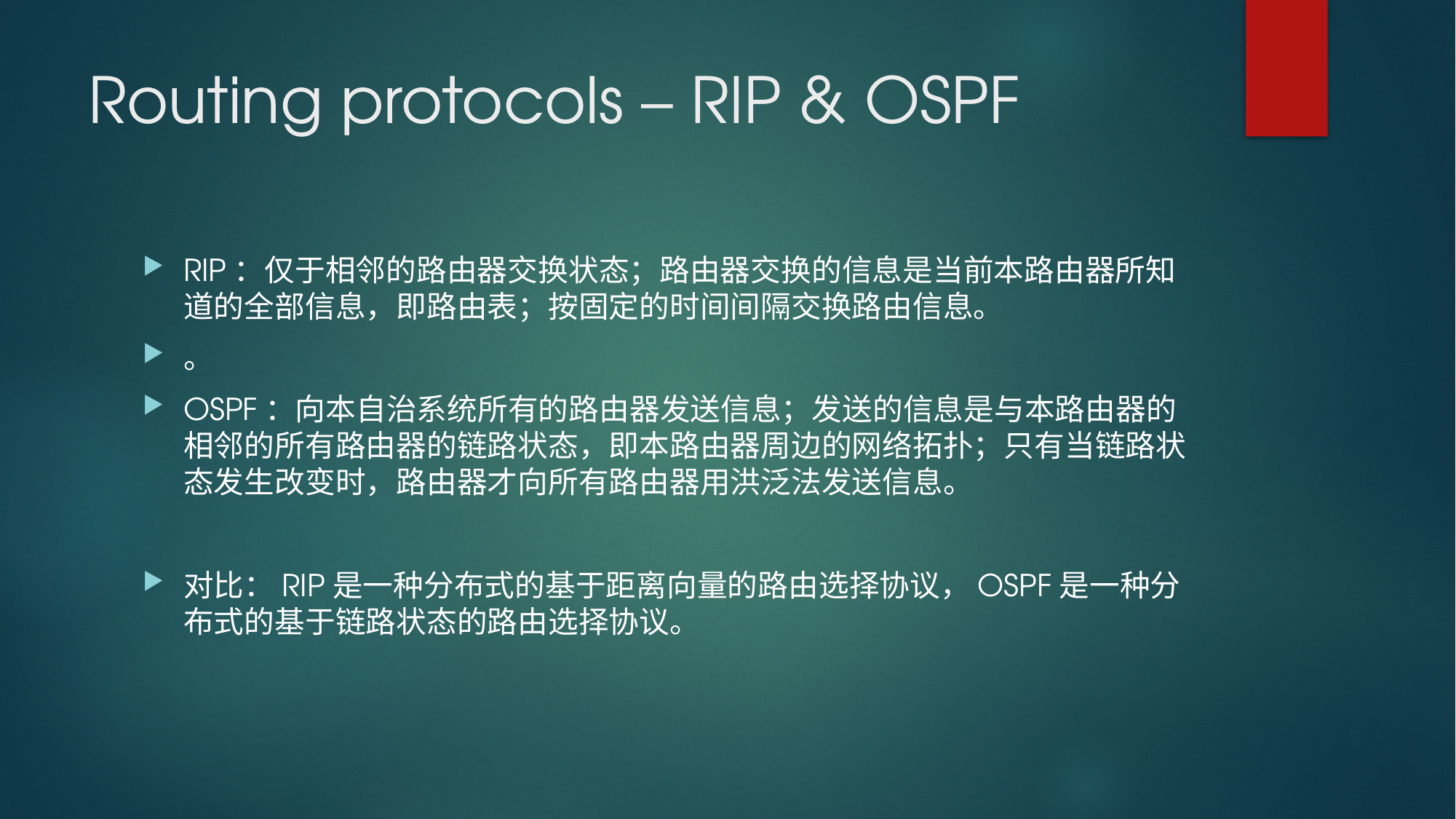

# Routing protocols – RIP & OSPF
RIP：仅于相邻的路由器交换状态；路由器交换的信息是当前本路由器所知道的全部信息，即路由表；按固定的时间间隔交换路由信息。
。
OSPF：向本自治系统所有的路由器发送信息；发送的信息是与本路由器的相邻的所有路由器的链路状态，即本路由器周边的网络拓扑；只有当链路状态发生改变时，路由器才向所有路由器用洪泛法发送信息。

对比：RIP是一种分布式的基于距离向量的路由选择协议，OSPF是一种分布式的基于链路状态的路由选择协议。